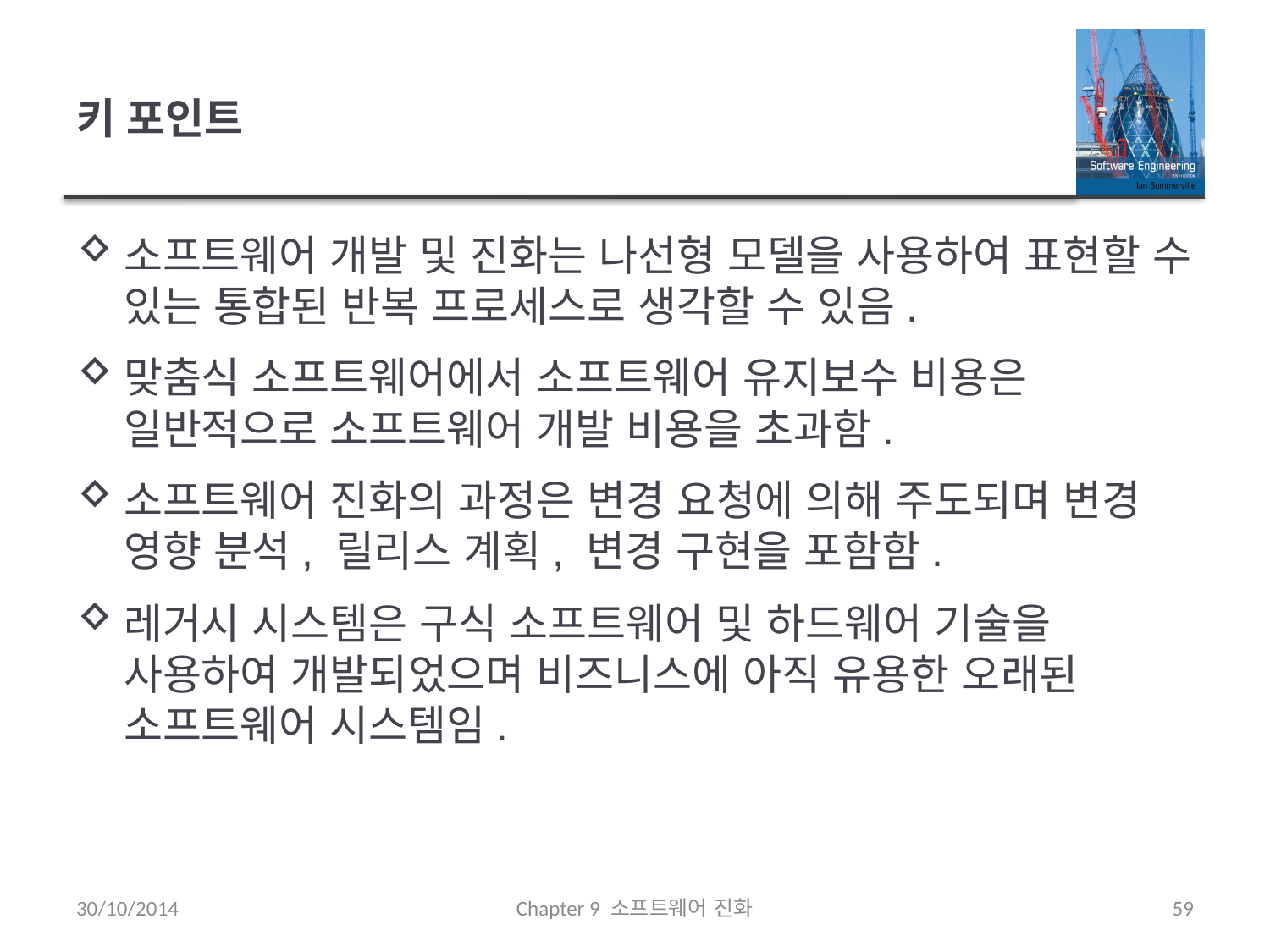

# 키 포인트
소프트웨어 개발 및 진화는 나선형 모델을 사용하여 표현할 수 있는 통합된 반복 프로세스로 생각할 수 있음.
맞춤식 소프트웨어에서 소프트웨어 유지보수 비용은 일반적으로 소프트웨어 개발 비용을 초과함.
소프트웨어 진화의 과정은 변경 요청에 의해 주도되며 변경 영향 분석, 릴리스 계획, 변경 구현을 포함함.
레거시 시스템은 구식 소프트웨어 및 하드웨어 기술을 사용하여 개발되었으며 비즈니스에 아직 유용한 오래된 소프트웨어 시스템임.

30/10/2014
Chapter 9 소프트웨어 진화
59